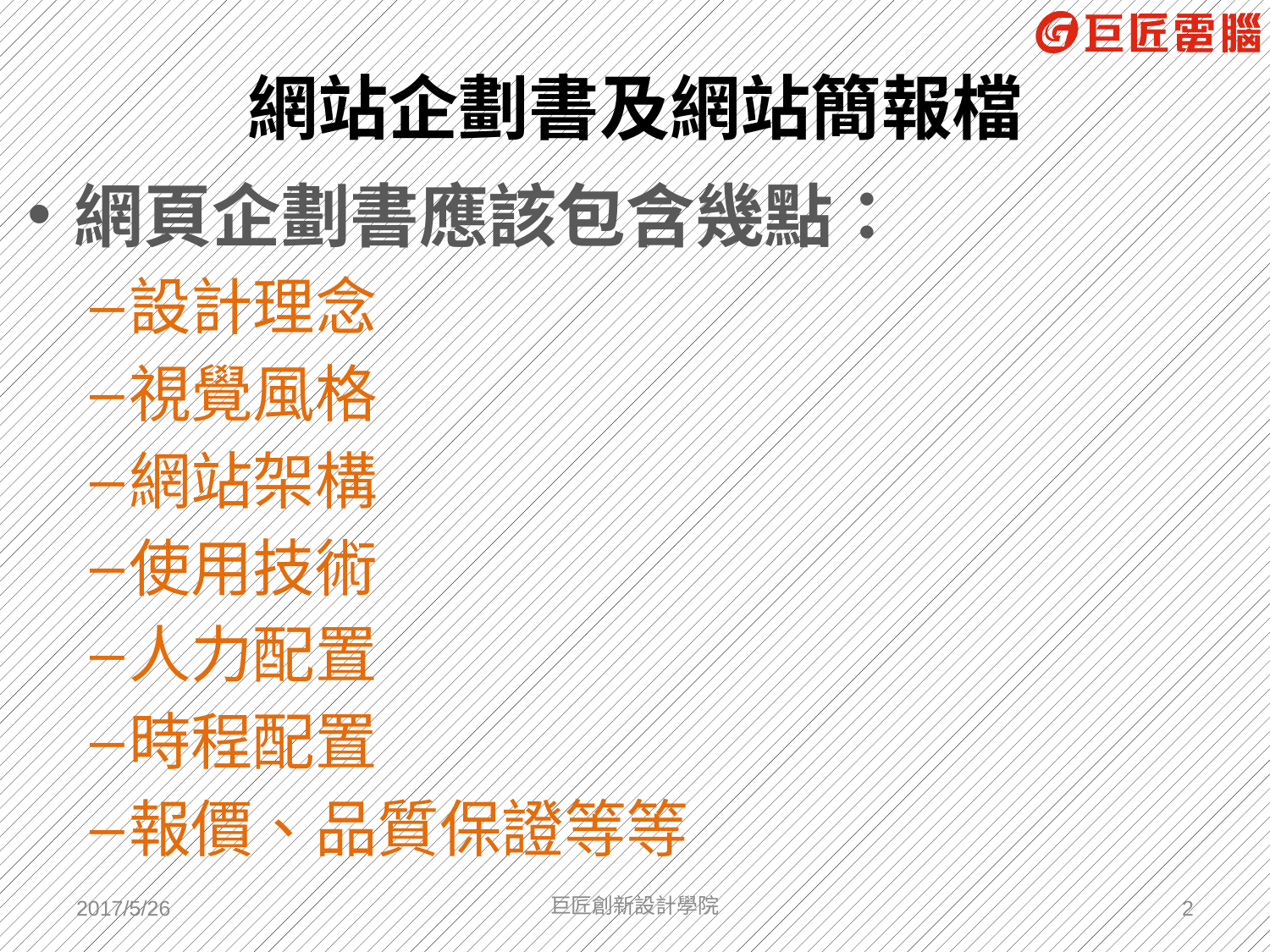

# 網站企劃書及網站簡報檔
網頁企劃書應該包含幾點：
設計理念
視覺風格
網站架構
使用技術
人力配置
時程配置
報價、品質保證等等
2017/5/26
巨匠創新設計學院
2